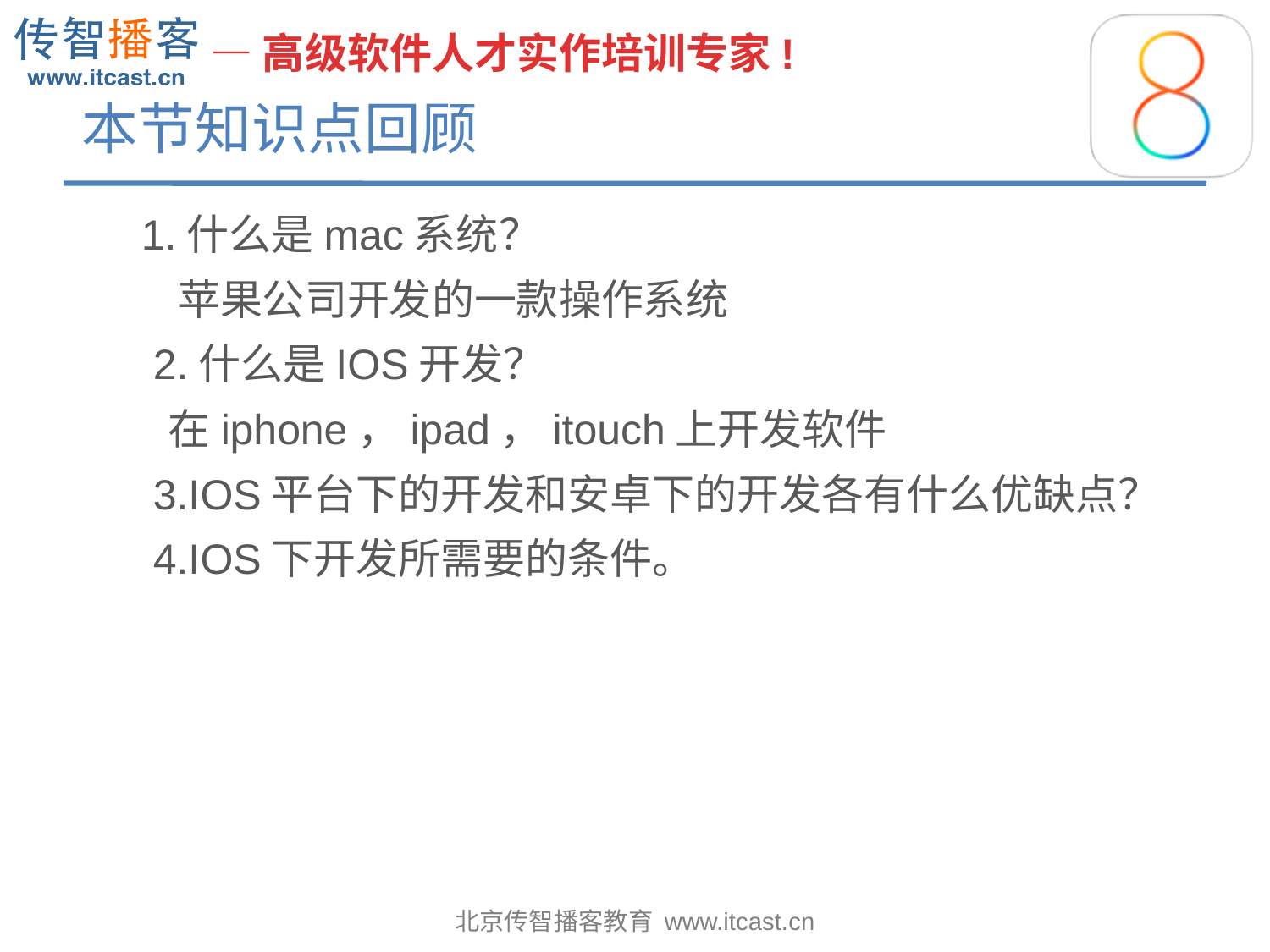

# 本节知识点回顾
     1.什么是mac系统？
         苹果公司开发的一款操作系统
      2.什么是IOS开发？
        在iphone，ipad，itouch上开发软件
      3.IOS平台下的开发和安卓下的开发各有什么优缺点？
      4.IOS下开发所需要的条件。